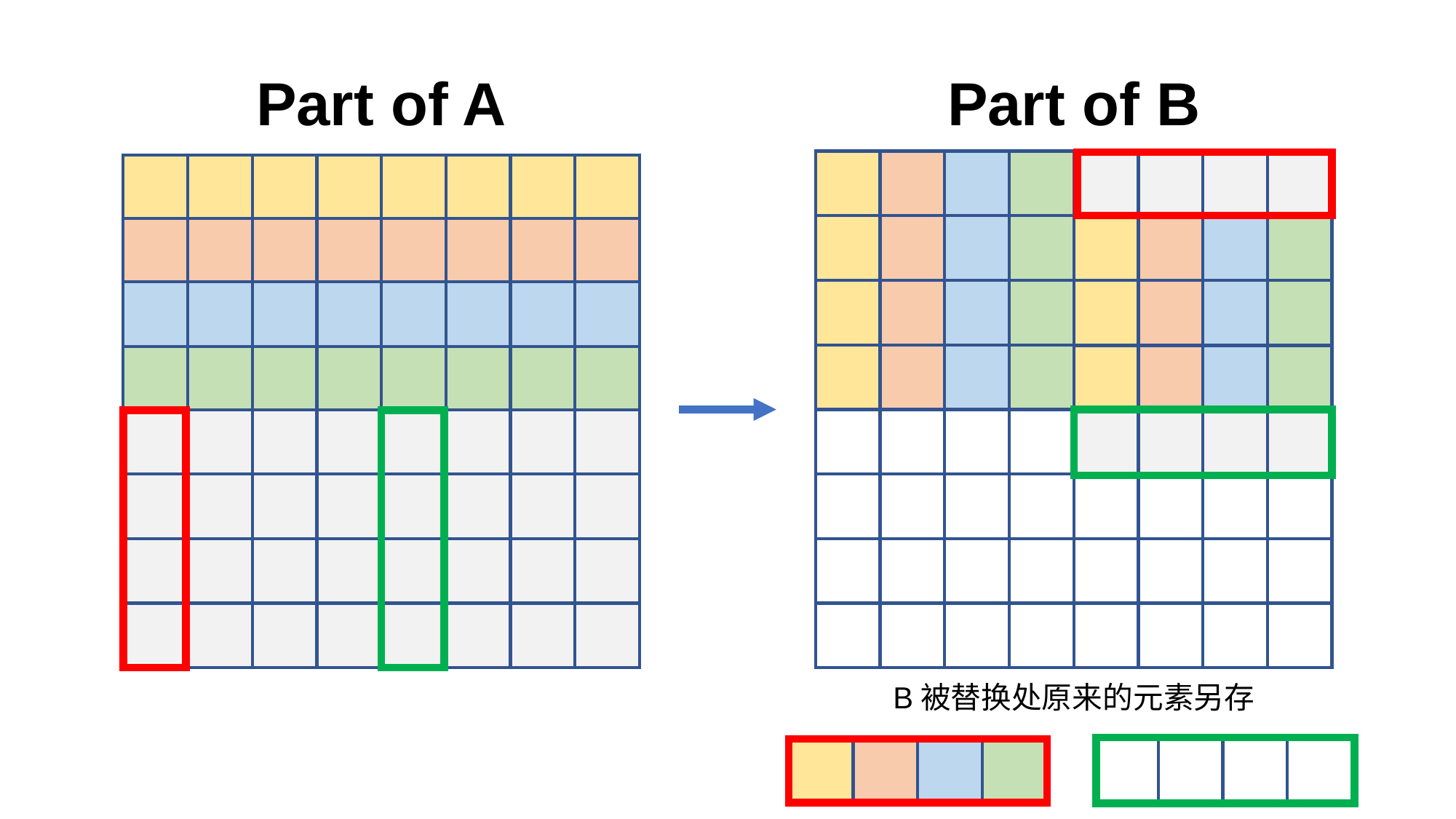

Part of A
Part of B

B被替换处原来的元素另存